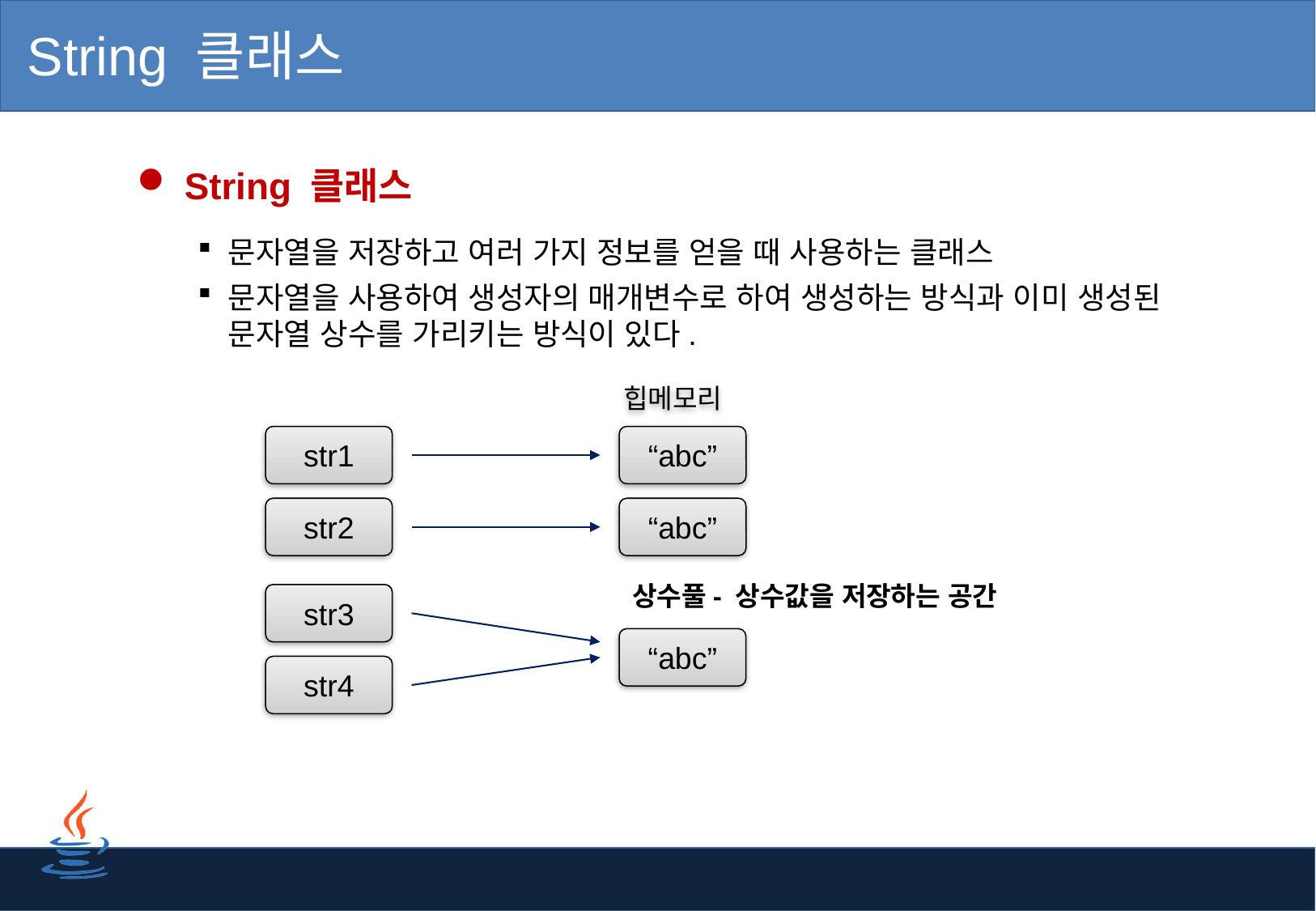

# String 클래스
 String 클래스
문자열을 저장하고 여러 가지 정보를 얻을 때 사용하는 클래스
문자열을 사용하여 생성자의 매개변수로 하여 생성하는 방식과 이미 생성된 문자열 상수를 가리키는 방식이 있다.
힙메모리
str1
“abc”
str2
“abc”
상수풀- 상수값을 저장하는 공간
str3
“abc”
str4
26